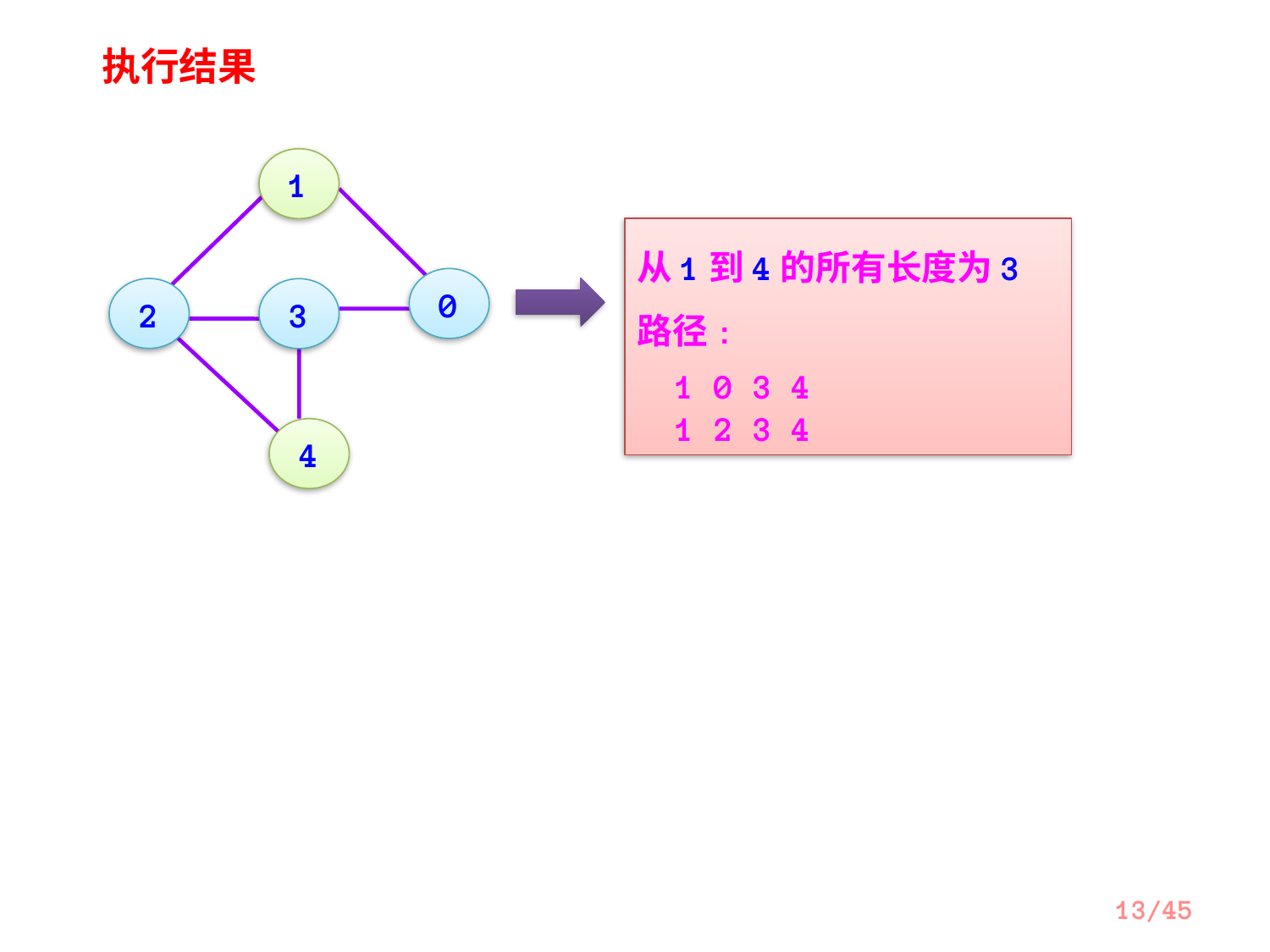

执行结果
1

0
2
3

4
从1到4的所有长度为3路径:
  1 0 3 4
  1 2 3 4

13/45